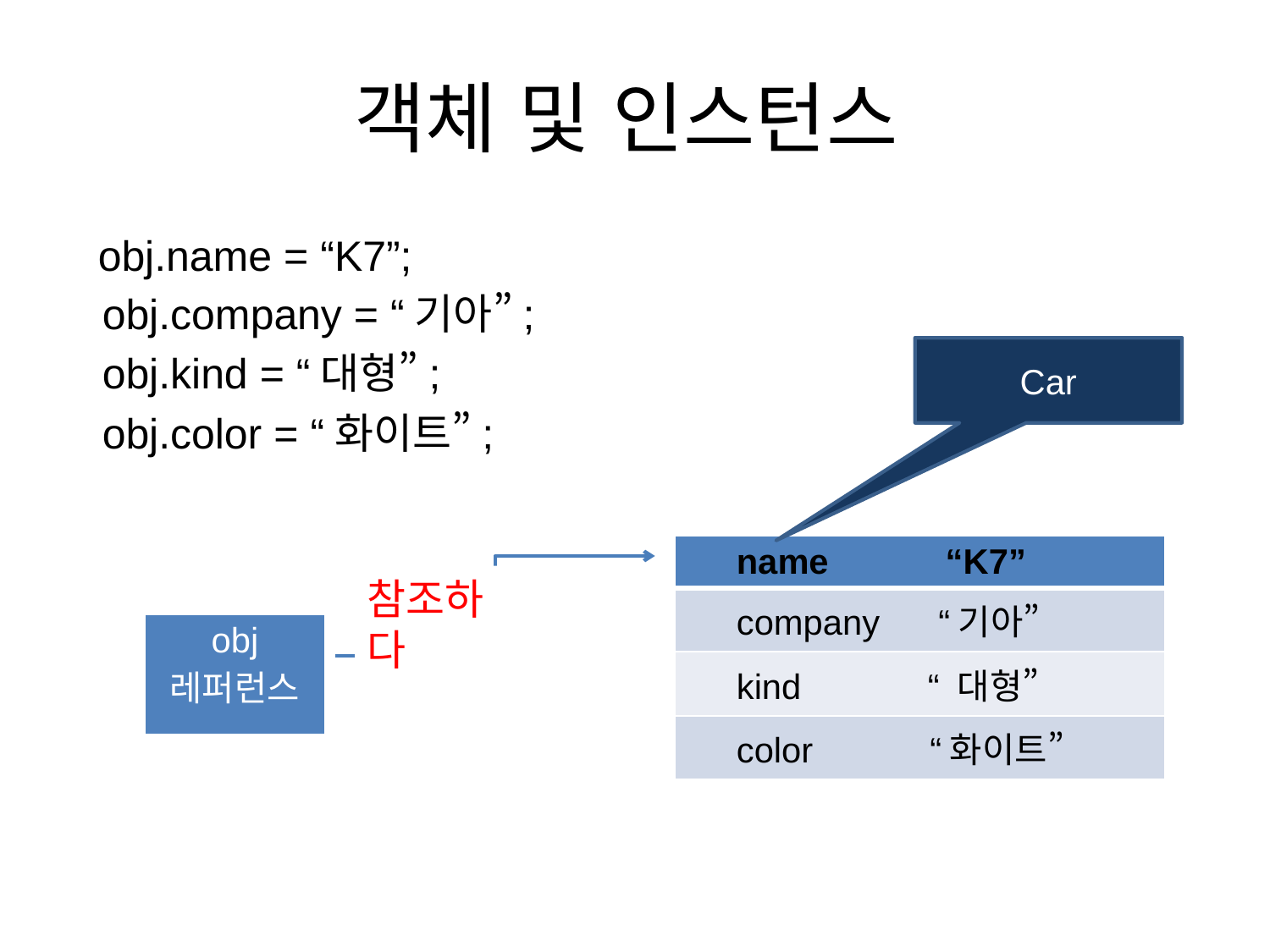

# 객체 및 인스턴스
  obj.name = “K7”;
  obj.company = “기아”;
  obj.kind = “대형”;
  obj.color = “화이트”;

Car
| name “K7” |
| --- |
| company “기아” |
| kind “ 대형” |
| color “화이트” |
참조하다
| obj 레퍼런스 |
| --- |